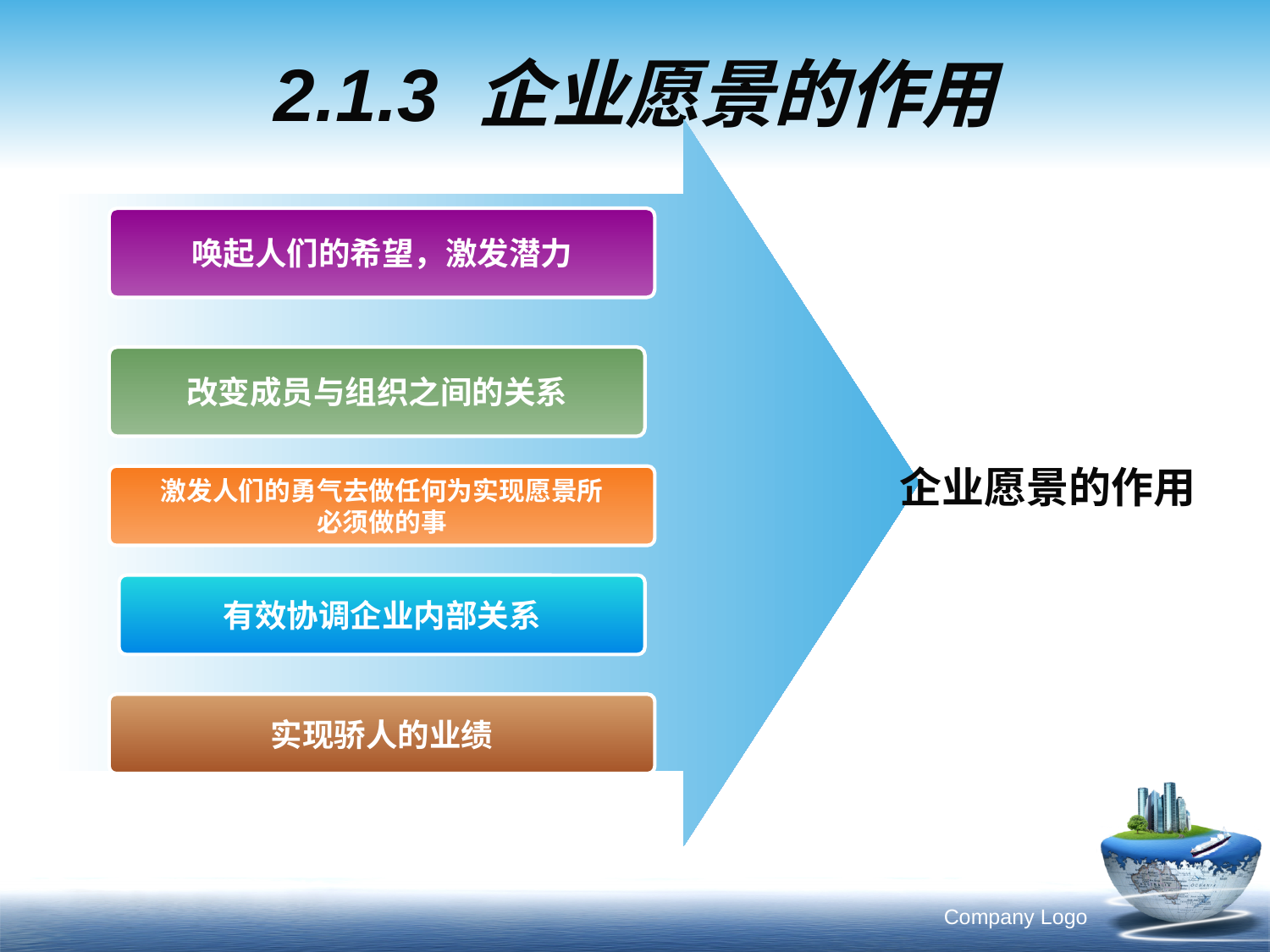

# 2.1.3 企业愿景的作用

唤起人们的希望，激发潜力
改变成员与组织之间的关系
企业愿景的作用
激发人们的勇气去做任何为实现愿景所
必须做的事
有效协调企业内部关系
实现骄人的业绩
Company Logo